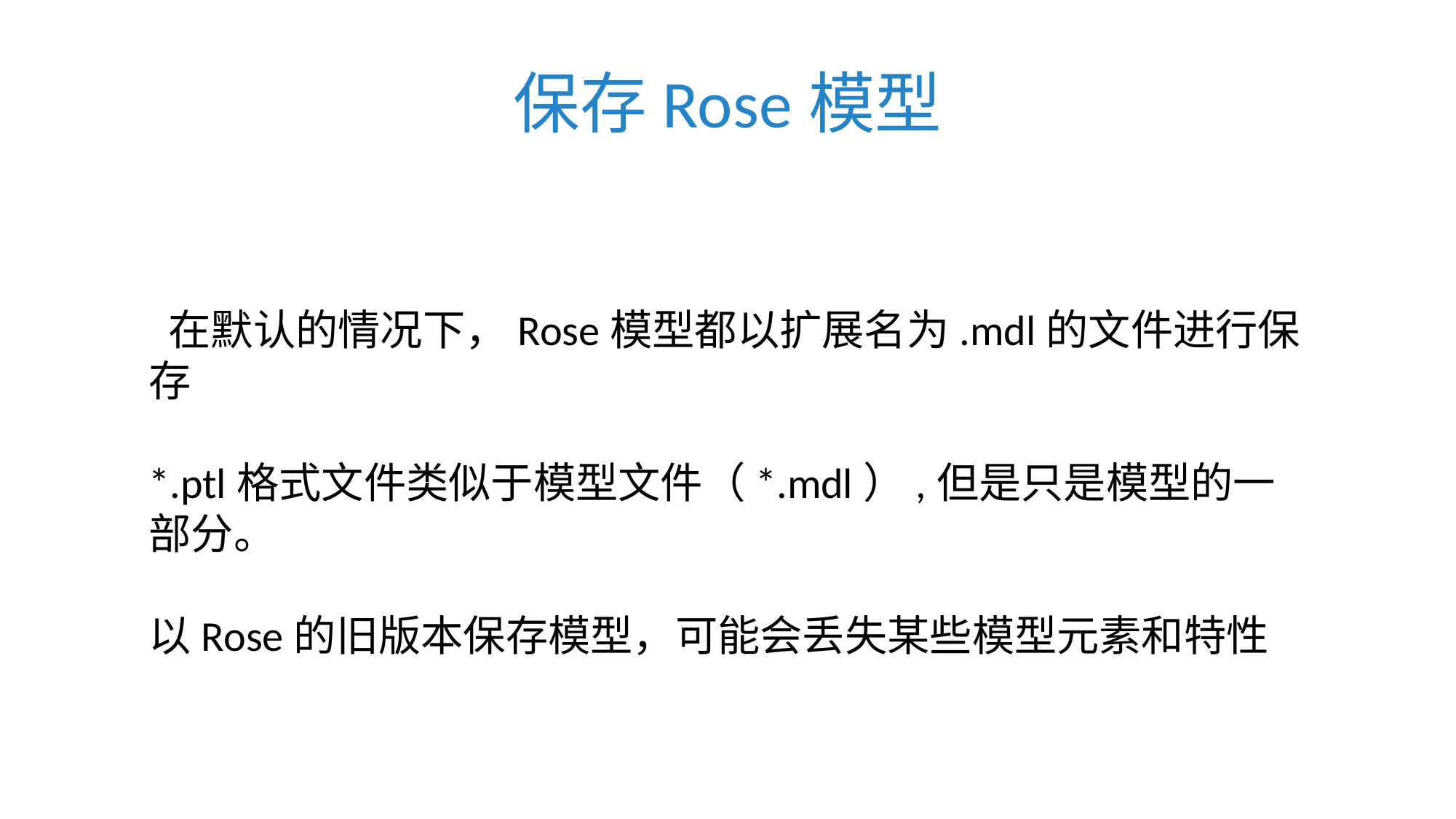

# 保存Rose模型
 在默认的情况下，Rose模型都以扩展名为.mdl的文件进行保存

*.ptl格式文件类似于模型文件（*.mdl）,但是只是模型的一部分。

以Rose的旧版本保存模型，可能会丢失某些模型元素和特性